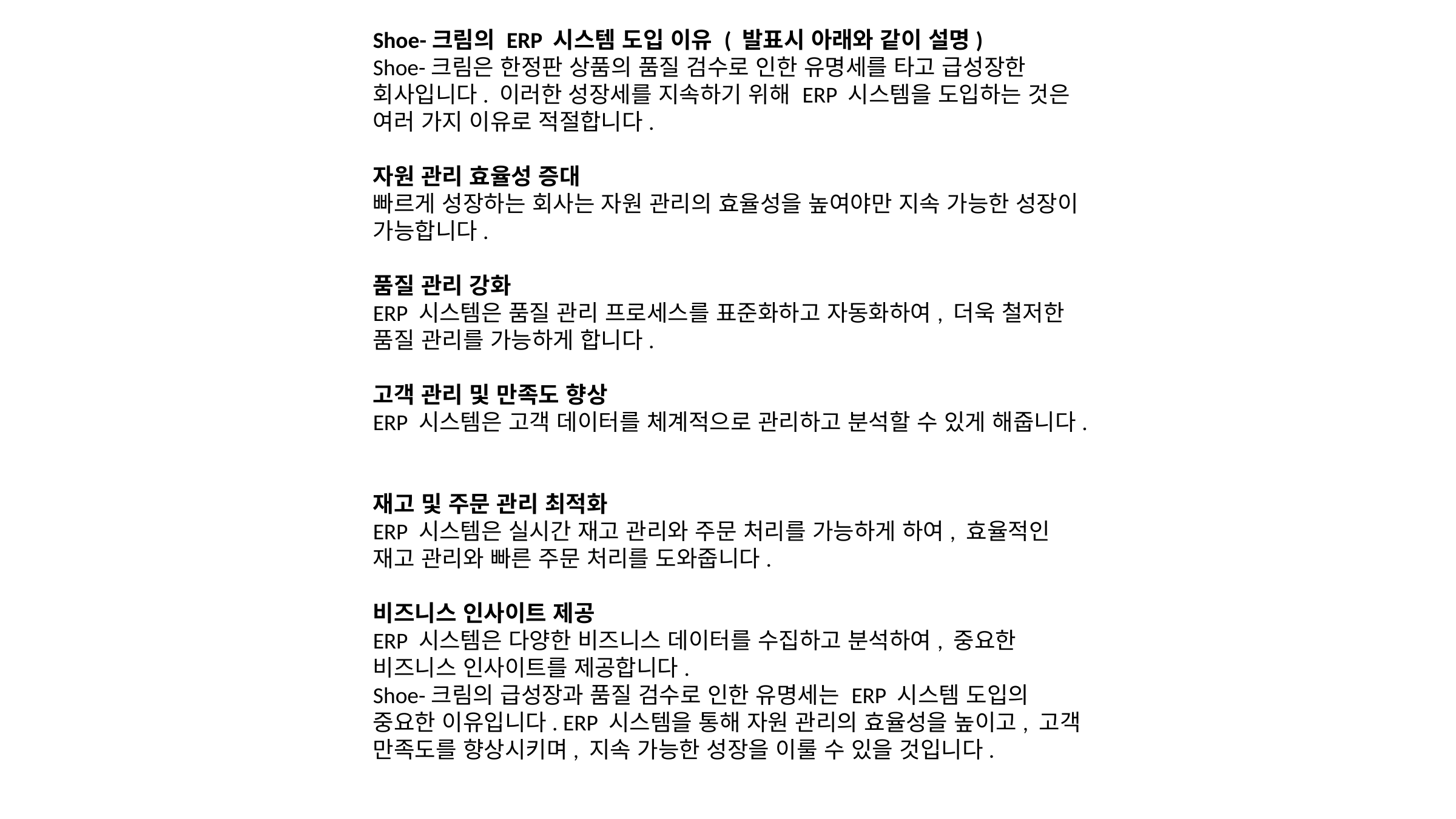

Shoe-크림의 ERP 시스템 도입 이유 ( 발표시 아래와 같이 설명)
Shoe-크림은 한정판 상품의 품질 검수로 인한 유명세를 타고 급성장한 회사입니다. 이러한 성장세를 지속하기 위해 ERP 시스템을 도입하는 것은 여러 가지 이유로 적절합니다.
자원 관리 효율성 증대
빠르게 성장하는 회사는 자원 관리의 효율성을 높여야만 지속 가능한 성장이 가능합니다.
품질 관리 강화
ERP 시스템은 품질 관리 프로세스를 표준화하고 자동화하여, 더욱 철저한 품질 관리를 가능하게 합니다.
고객 관리 및 만족도 향상
ERP 시스템은 고객 데이터를 체계적으로 관리하고 분석할 수 있게 해줍니다.
재고 및 주문 관리 최적화
ERP 시스템은 실시간 재고 관리와 주문 처리를 가능하게 하여, 효율적인 재고 관리와 빠른 주문 처리를 도와줍니다.
비즈니스 인사이트 제공
ERP 시스템은 다양한 비즈니스 데이터를 수집하고 분석하여, 중요한 비즈니스 인사이트를 제공합니다.
Shoe-크림의 급성장과 품질 검수로 인한 유명세는 ERP 시스템 도입의 중요한 이유입니다. ERP 시스템을 통해 자원 관리의 효율성을 높이고, 고객 만족도를 향상시키며, 지속 가능한 성장을 이룰 수 있을 것입니다.